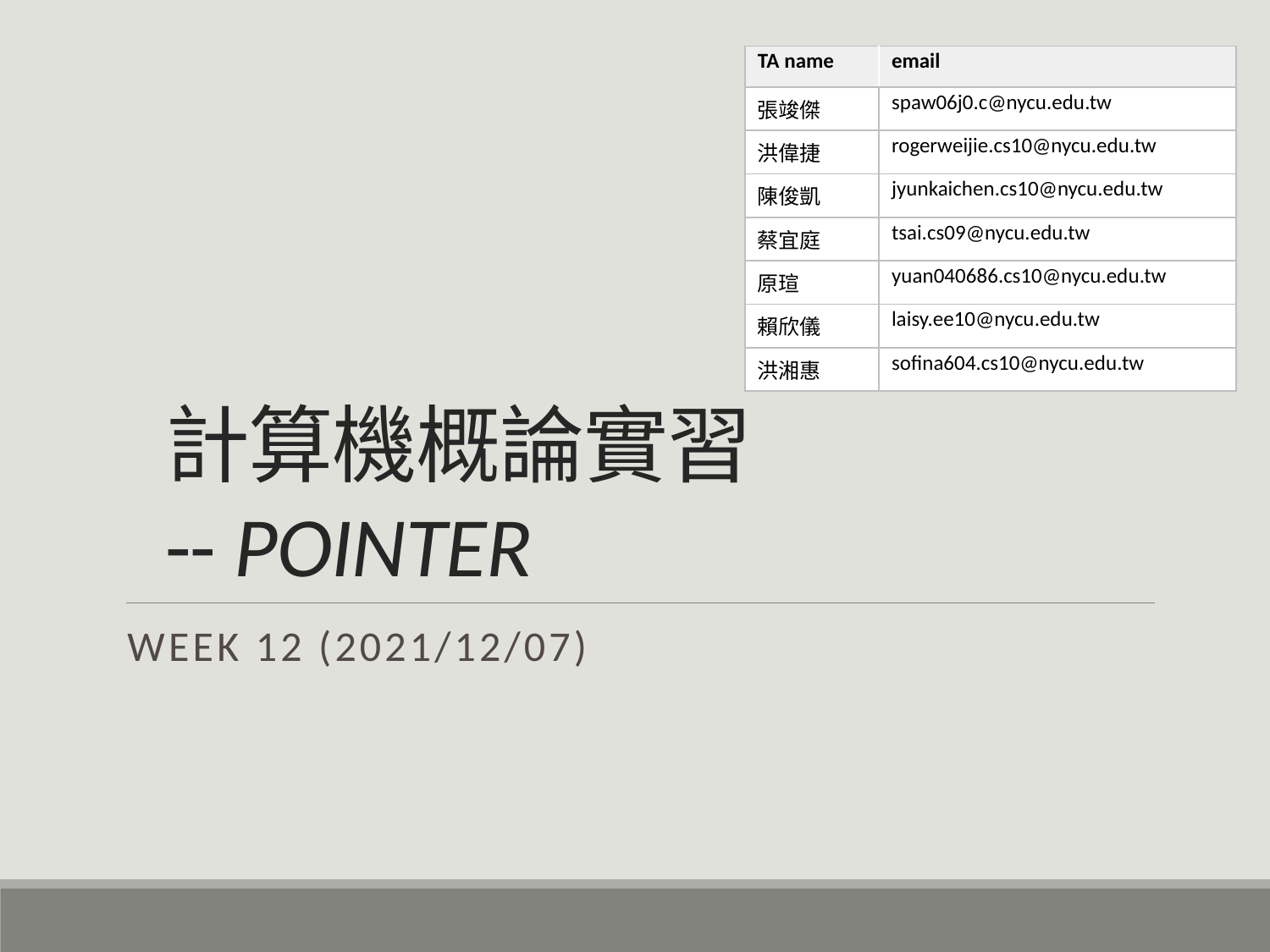

| TA name | email |
| --- | --- |
| 張竣傑 | spaw06j0.c@nycu.edu.tw |
| 洪偉捷 | rogerweijie.cs10@nycu.edu.tw |
| 陳俊凱 | jyunkaichen.cs10@nycu.edu.tw |
| 蔡宜庭 | tsai.cs09@nycu.edu.tw |
| 原瑄 | yuan040686.cs10@nycu.edu.tw |
| 賴欣儀 | laisy.ee10@nycu.edu.tw |
| 洪湘惠 | sofina604.cs10@nycu.edu.tw |
# 計算機概論實習 -- POINTER
Week 12 (2021/12/07)